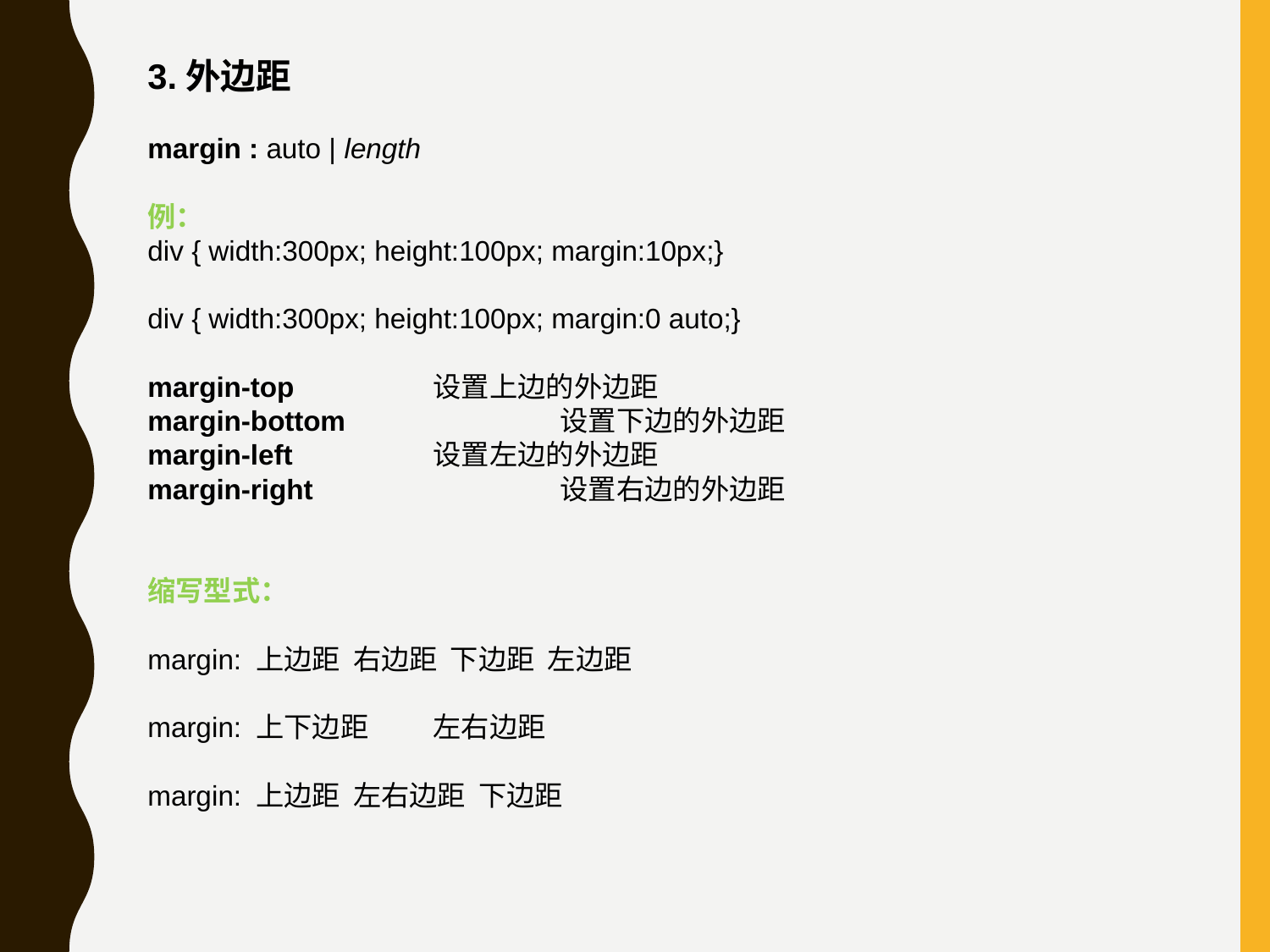

3.外边距

margin : auto | length

例：
div { width:300px; height:100px; margin:10px;}

div { width:300px; height:100px; margin:0 auto;}

margin-top 		设置上边的外边距
margin-bottom 		设置下边的外边距
margin-left		设置左边的外边距
margin-right		设置右边的外边距

缩写型式：

margin: 上边距  右边距  下边距  左边距

margin: 上下边距	左右边距

margin: 上边距  左右边距  下边距